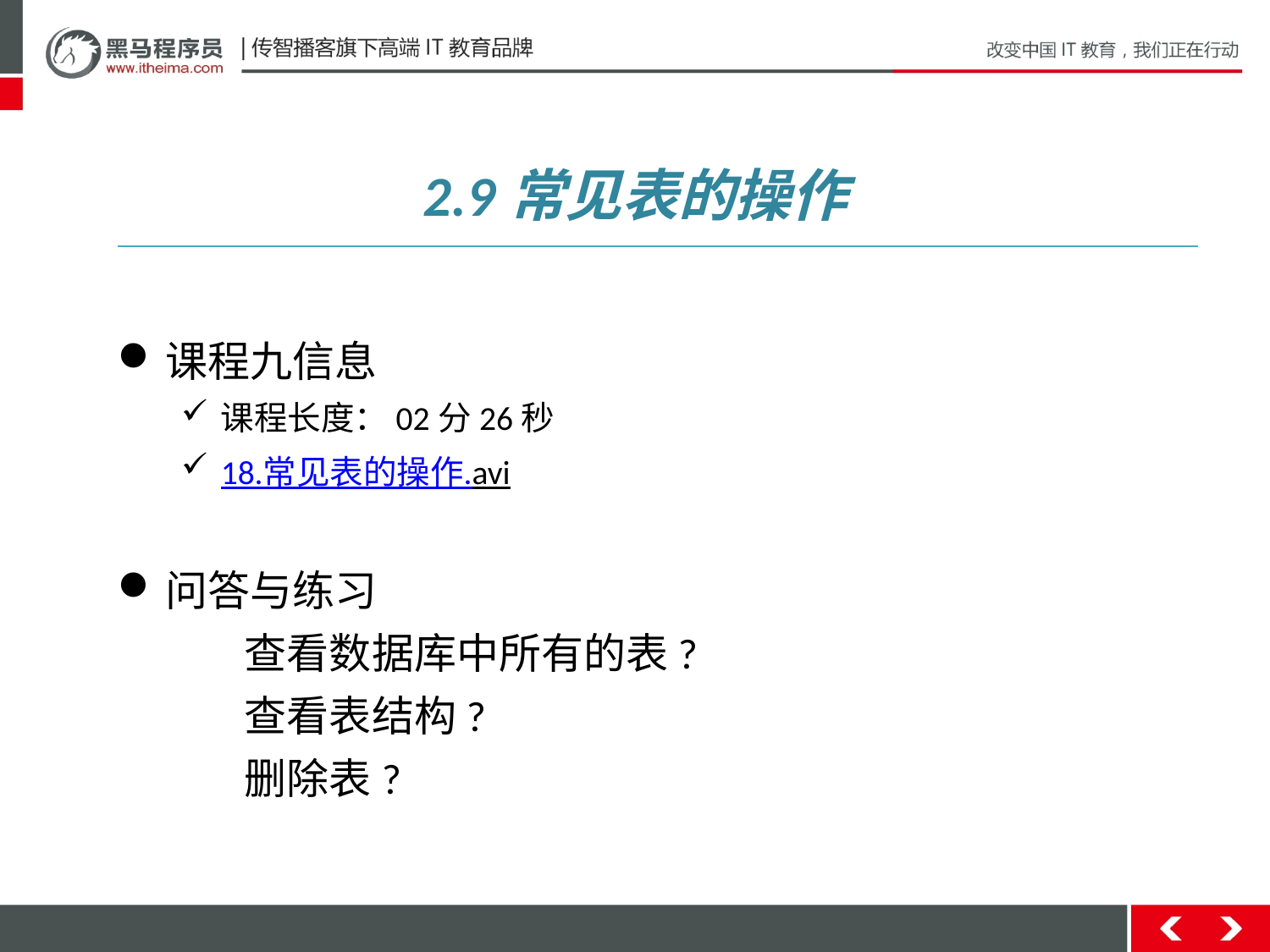

2.9常见表的操作

课程九信息
课程长度：02分26秒
18.常见表的操作.avi

问答与练习
     	查看数据库中所有的表?
	查看表结构?
 	删除表?